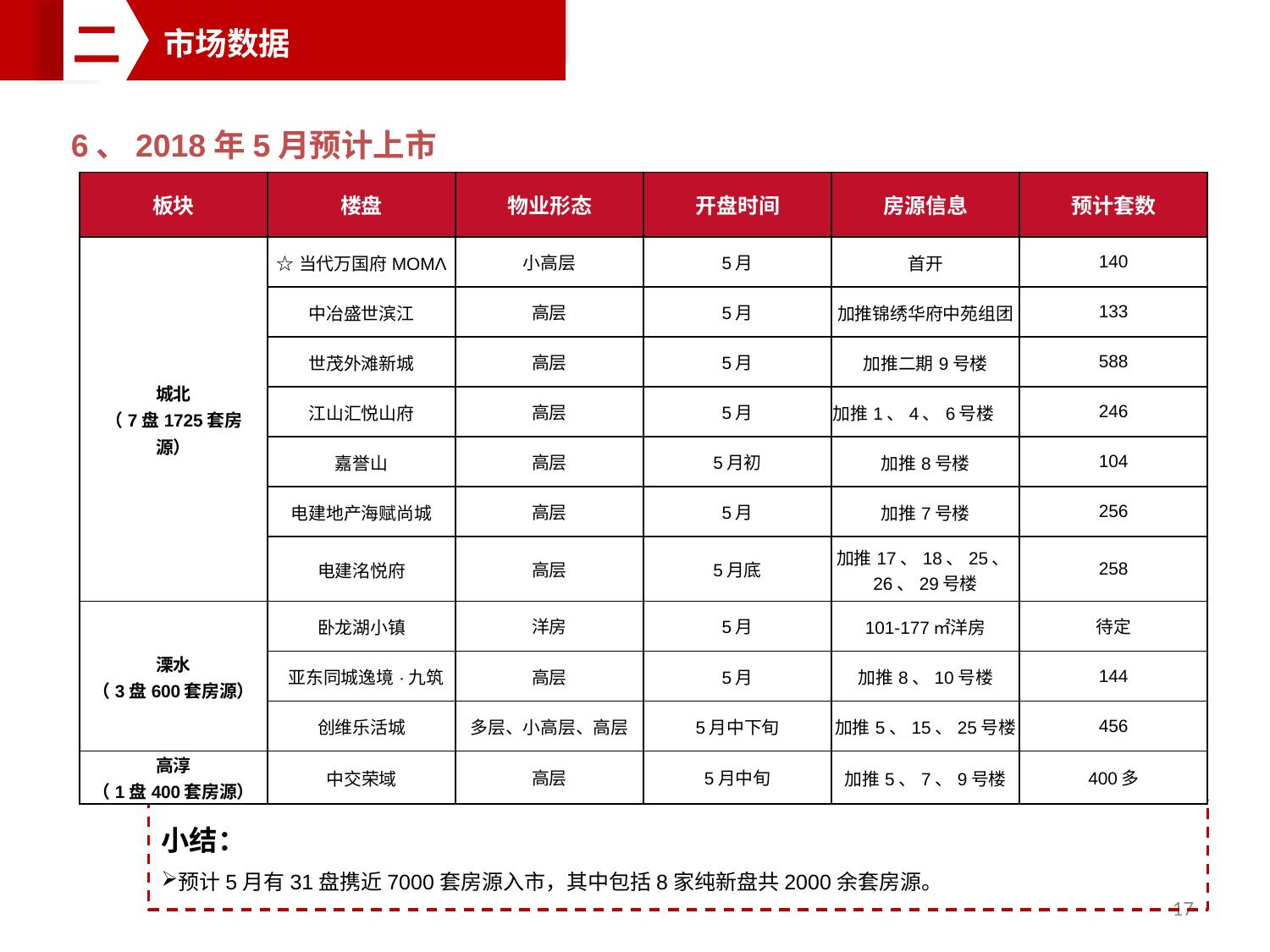

市场数据
二
6、2018年5月预计上市
| 板块 | 楼盘 | 物业形态 | 开盘时间 | 房源信息 | 预计套数 |
| --- | --- | --- | --- | --- | --- |
| 城北 （7盘1725套房源） | ☆当代万国府ΜΟΜΛ | 小高层 | 5月 | 首开 | 140 |
|  | 中冶盛世滨江 | 高层 | 5月 | 加推锦绣华府中苑组团 | 133 |
|  | 世茂外滩新城 | 高层 | 5月 | 加推二期9号楼 | 588 |
|  | 江山汇悦山府 | 高层 | 5月 | 加推1、4、6号楼 | 246 |
|  | 嘉誉山 | 高层 | 5月初 | 加推8号楼 | 104 |
|  | 电建地产海赋尚城 | 高层 | 5月 | 加推7号楼 | 256 |
|  | 电建洺悦府 | 高层 | 5月底 | 加推17、18、25、26、29号楼 | 258 |
| 溧水 （3盘600套房源） | 卧龙湖小镇 | 洋房 | 5月 | 101-177㎡洋房 | 待定 |
|  | 亚东同城逸境·九筑 | 高层 | 5月 | 加推8、10号楼 | 144 |
|  | 创维乐活城 | 多层、小高层、高层 | 5月中下旬 | 加推5、15、25号楼 | 456 |
| 高淳 （1盘400套房源） | 中交荣域 | 高层 | 5月中旬 | 加推5、7、9号楼 | 400多 |
小结：
预计5月有31盘携近7000套房源入市，其中包括8家纯新盘共2000余套房源。
17